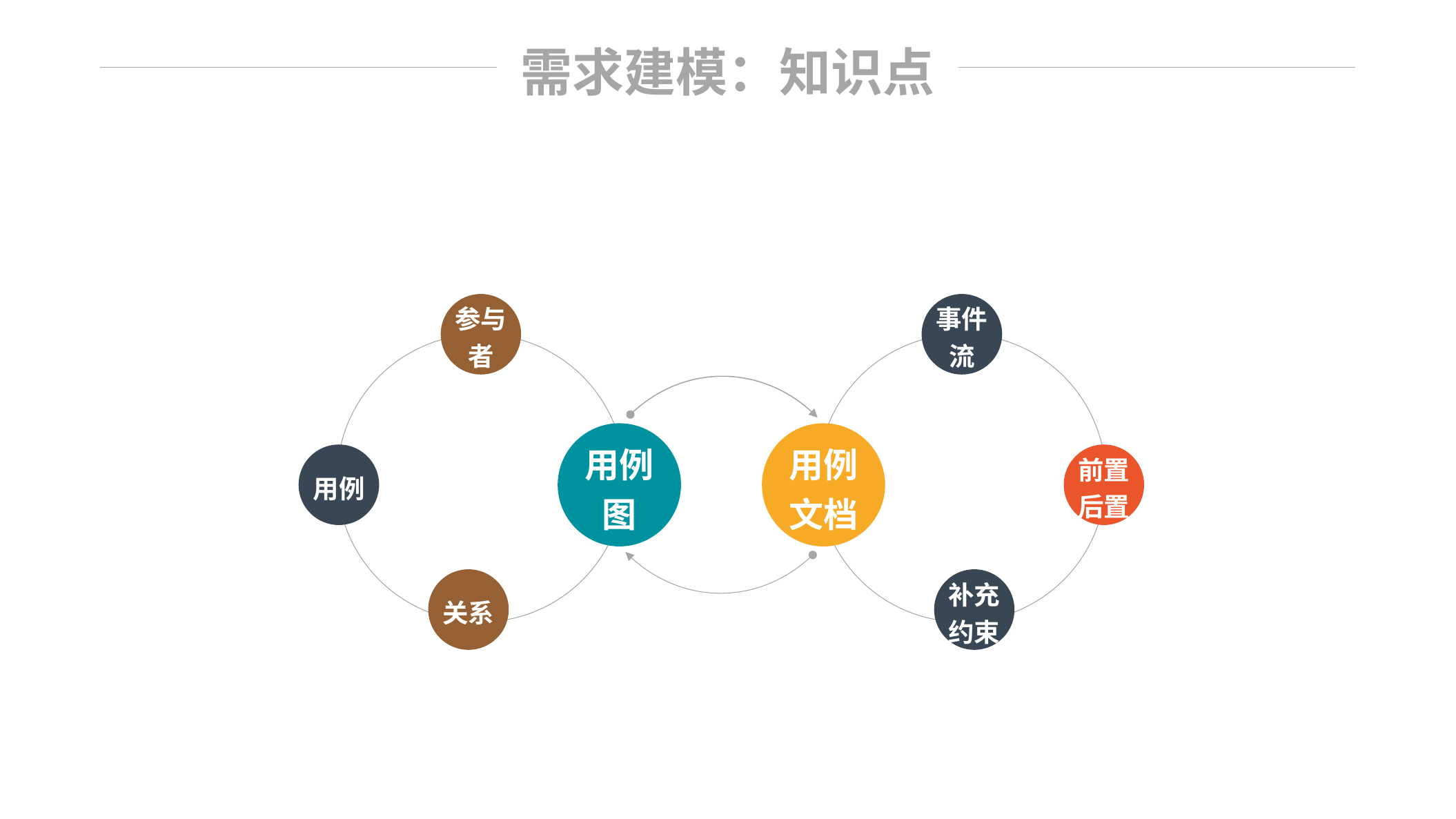

需求建模：知识点
参与者
事件流

用例图
用例文档
用例
前置后置
关系
补充约束